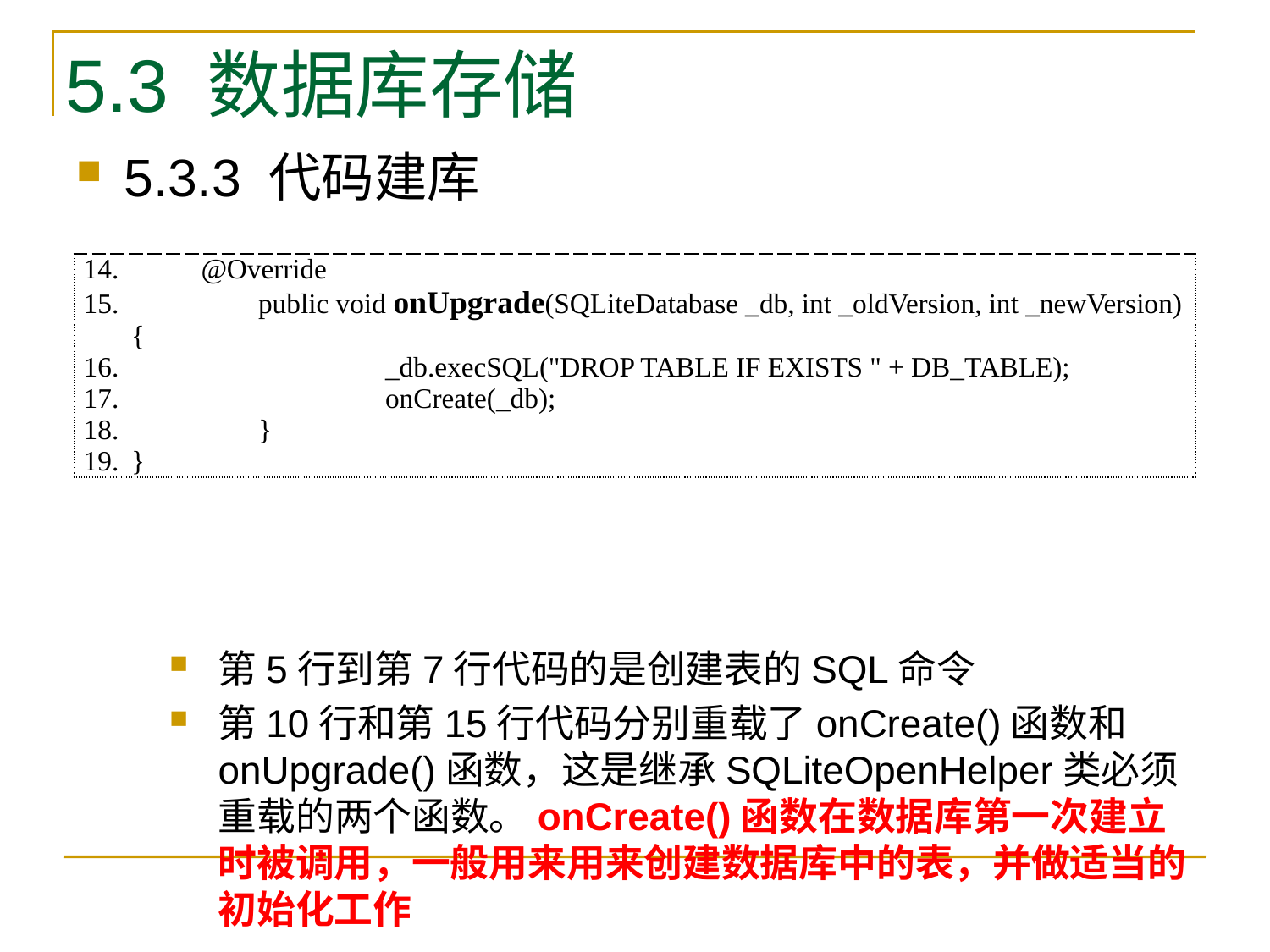

# 5.3 数据库存储
5.3.3 代码建库

第5行到第7行代码的是创建表的SQL命令
第10行和第15行代码分别重载了onCreate()函数和onUpgrade()函数，这是继承SQLiteOpenHelper类必须重载的两个函数。onCreate()函数在数据库第一次建立时被调用，一般用来用来创建数据库中的表，并做适当的初始化工作
| @Override public void onUpgrade(SQLiteDatabase \_db, int \_oldVersion, int \_newVersion) { \_db.execSQL("DROP TABLE IF EXISTS " + DB\_TABLE); onCreate(\_db); } } |
| --- |